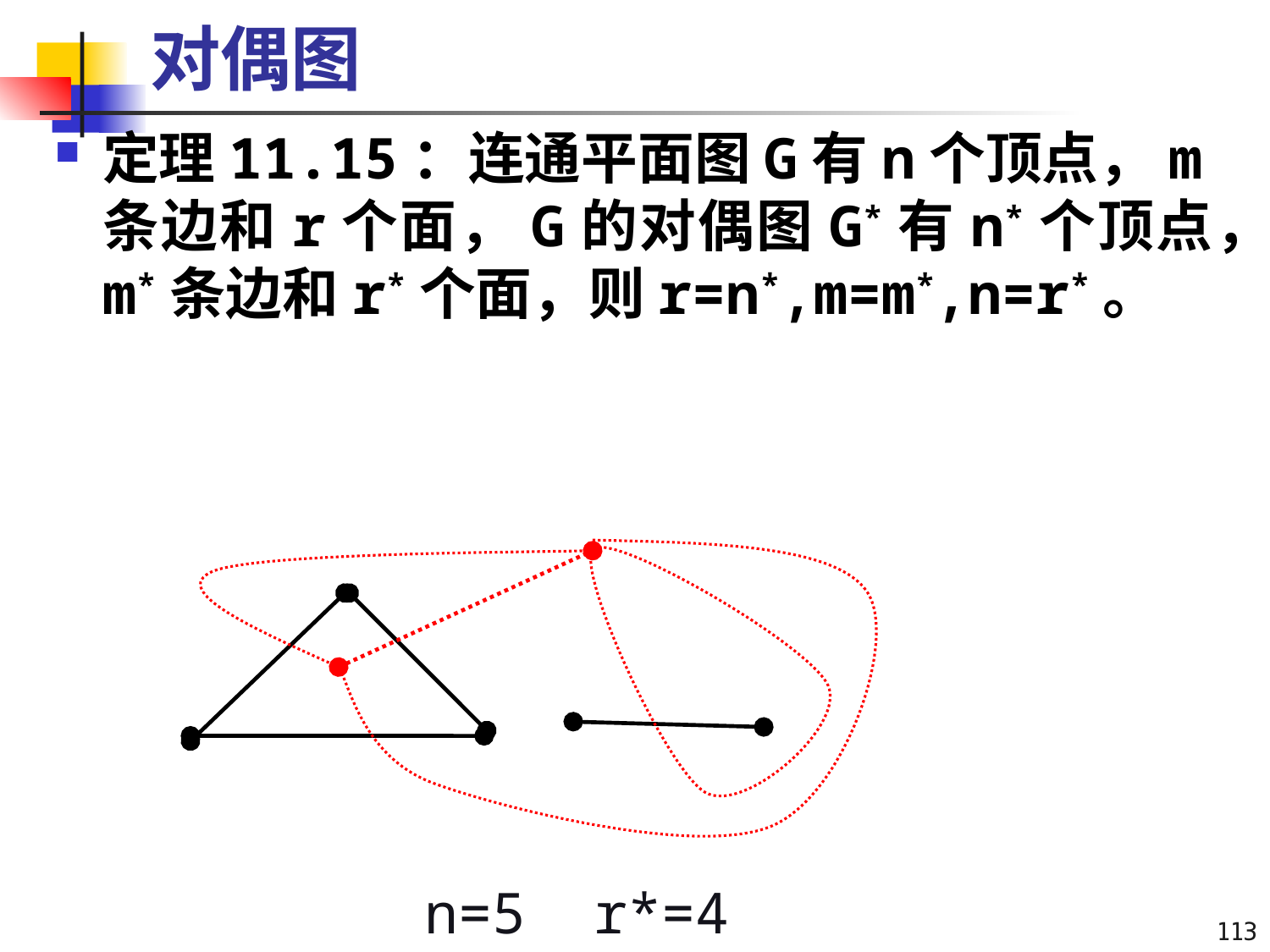

# 对偶图
定理11.15：连通平面图G有n个顶点，m条边和r个面，G的对偶图G*有n*个顶点，m*条边和r*个面，则r=n*,m=m*,n=r*。

n=5  r*=4
113